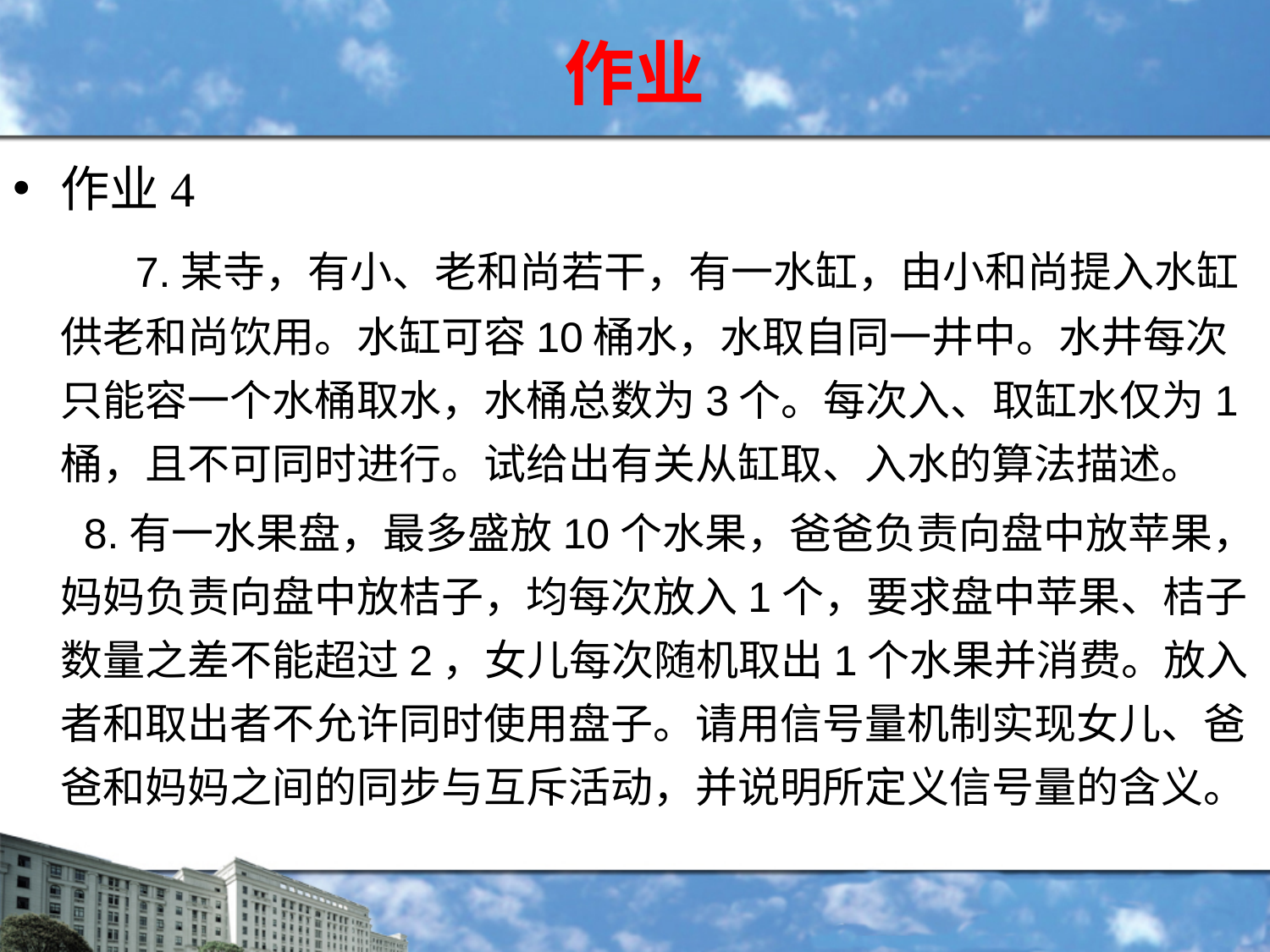

# 作业
作业4
          7.某寺，有小、老和尚若干，有一水缸，由小和尚提入水缸供老和尚饮用。水缸可容10桶水，水取自同一井中。水井每次只能容一个水桶取水，水桶总数为3个。每次入、取缸水仅为1桶，且不可同时进行。试给出有关从缸取、入水的算法描述。
      8.有一水果盘，最多盛放10个水果，爸爸负责向盘中放苹果，妈妈负责向盘中放桔子，均每次放入1个，要求盘中苹果、桔子数量之差不能超过2，女儿每次随机取出1个水果并消费。放入者和取出者不允许同时使用盘子。请用信号量机制实现女儿、爸爸和妈妈之间的同步与互斥活动，并说明所定义信号量的含义。